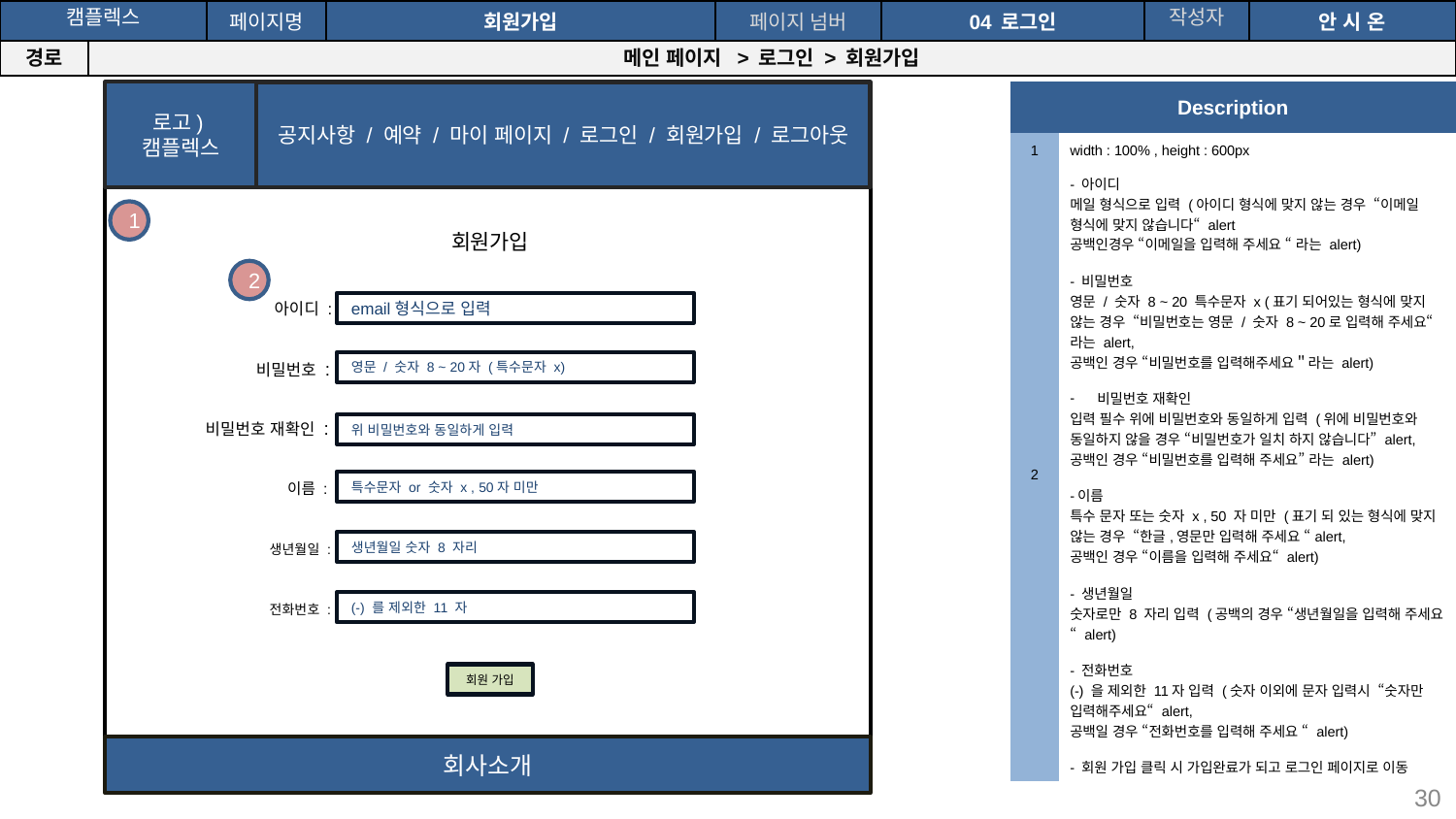

| 캠플렉스 |  | 페이지명 | 회원가입 | 페이지 넘버 | 04 로그인 | 작성자 | 안 시 온 |
| --- | --- | --- | --- | --- | --- | --- | --- |
| 경로 | 메인 페이지 > 로그인 > 회원가입 |  |  |  |  |  |  |
로고)
캠플렉스
공지사항 / 예약 / 마이 페이지 / 로그인 / 회원가입 / 로그아웃
회사소개
| Description |  |
| --- | --- |
| 1 | width : 100% , height : 600px |
| 2 | - 아이디 메일 형식으로 입력 (아이디 형식에 맞지 않는 경우 “이메일 형식에 맞지 않습니다“ alert 공백인경우 “이메일을 입력해 주세요 “ 라는 alert) - 비밀번호 영문 / 숫자 8 ~ 20 특수문자 x (표기 되어있는 형식에 맞지 않는 경우 “비밀번호는 영문 / 숫자 8 ~ 20로 입력해 주세요“ 라는 alert, 공백인 경우 “비밀번호를 입력해주세요＂라는 alert) 비밀번호 재확인 입력 필수 위에 비밀번호와 동일하게 입력 (위에 비밀번호와 동일하지 않을 경우 “비밀번호가 일치 하지 않습니다” alert, 공백인 경우 “비밀번호를 입력해 주세요” 라는 alert) -이름 특수 문자 또는 숫자 x , 50 자 미만 (표기 되 있는 형식에 맞지 않는 경우 “한글,영문만 입력해 주세요 “alert, 공백인 경우 “이름을 입력해 주세요“ alert) - 생년월일 숫자로만 8 자리 입력 (공백의 경우 “생년월일을 입력해 주세요 “ alert) - 전화번호 (-) 을 제외한 11자 입력 (숫자 이외에 문자 입력시 “숫자만 입력해주세요“ alert, 공백일 경우 “전화번호를 입력해 주세요 “ alert) - 회원 가입 클릭 시 가입완료가 되고 로그인 페이지로 이동 |

1
회원가입
2
아이디 :
email형식으로 입력
비밀번호 :
영문 / 숫자 8 ~ 20자 (특수문자 x)
비밀번호 재확인 :
위 비밀번호와 동일하게 입력
특수문자 or 숫자 x , 50자 미만
      이름 :
생년월일 숫자 8 자리
  생년월일 :
(-) 를 제외한 11 자
  전화번호 :
회원 가입
30